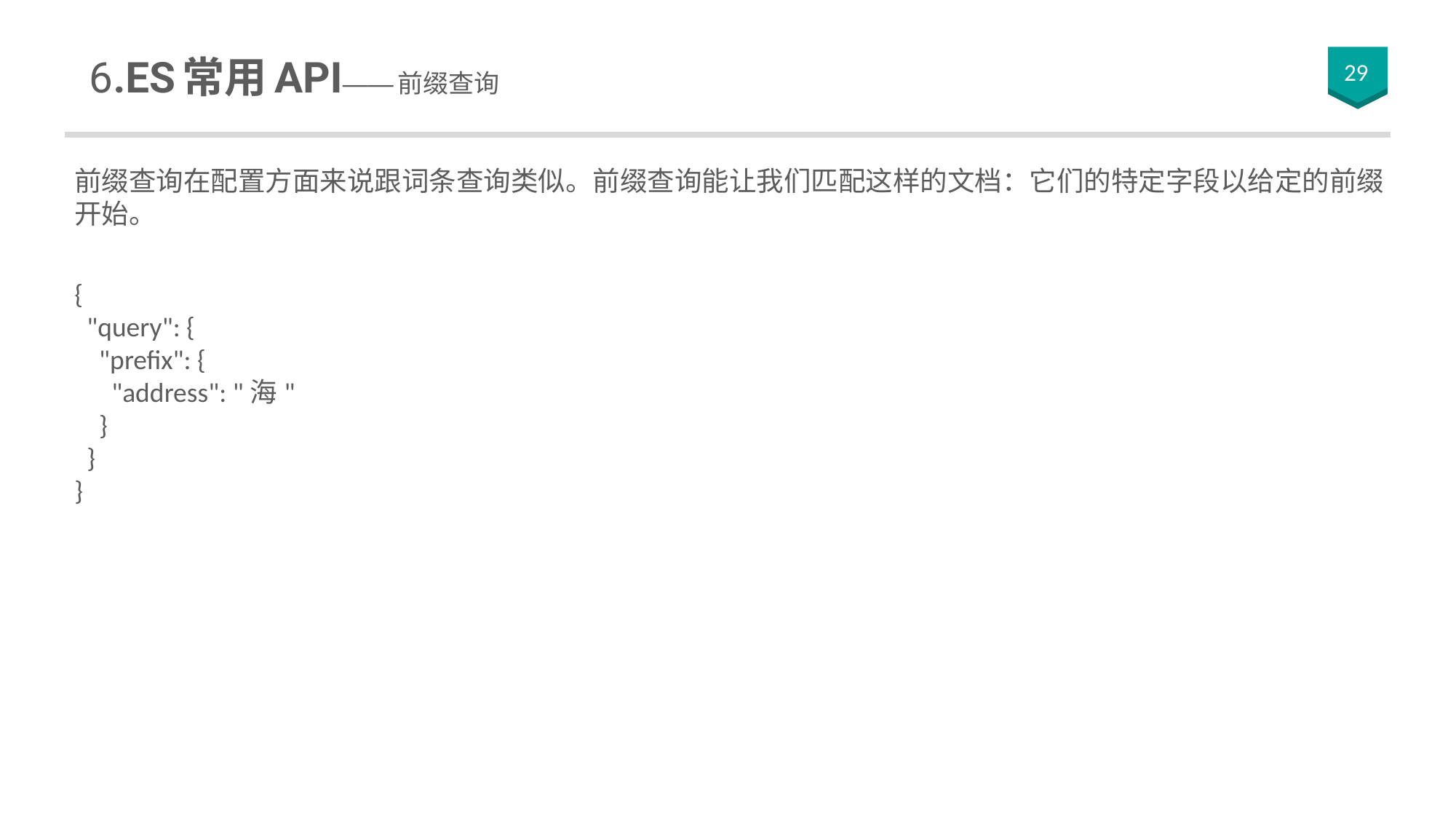

# 2.ES 基础一网打尽 6.ES常用API——前缀查询
29
前缀查询在配置方面来说跟词条查询类似。前缀查询能让我们匹配这样的文档：它们的特定字段以给定的前缀开始。
{
  "query": {
    "prefix": {
      "address": "海"
    }
  }
}